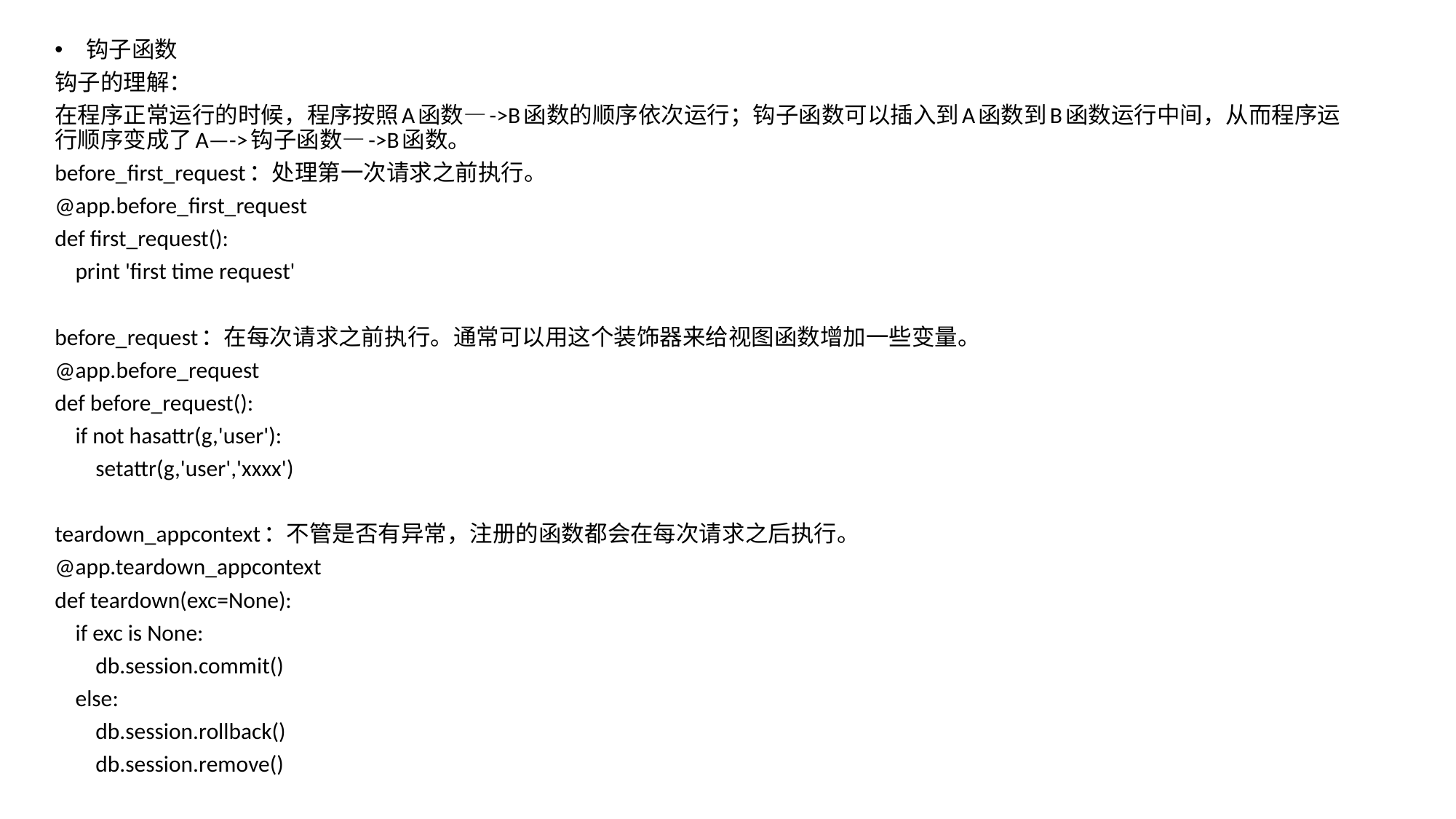

钩子函数
钩子的理解：
在程序正常运行的时候，程序按照A函数—->B函数的顺序依次运行；钩子函数可以插入到A函数到B函数运行中间，从而程序运行顺序变成了A—->钩子函数—->B函数。
before_first_request：处理第一次请求之前执行。
@app.before_first_request
def first_request():
    print 'first time request'

before_request：在每次请求之前执行。通常可以用这个装饰器来给视图函数增加一些变量。
@app.before_request
def before_request():
    if not hasattr(g,'user'):
        setattr(g,'user','xxxx')

teardown_appcontext：不管是否有异常，注册的函数都会在每次请求之后执行。
@app.teardown_appcontext
def teardown(exc=None):
    if exc is None:
        db.session.commit()
    else:
        db.session.rollback()
        db.session.remove()